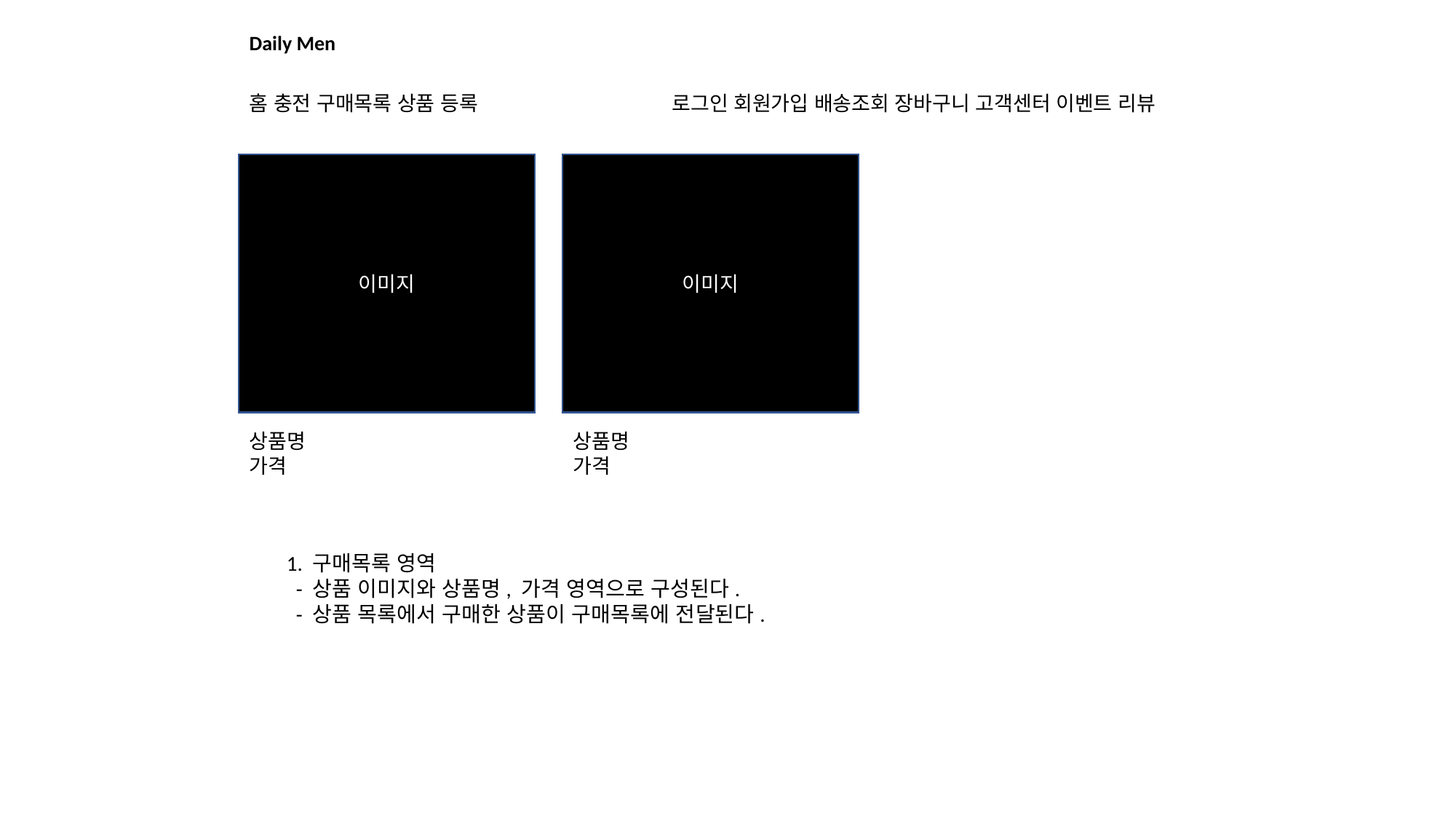

Daily Men
홈 충전 구매목록 상품 등록
로그인 회원가입 배송조회 장바구니 고객센터 이벤트 리뷰
이미지
이미지
상품명
가격
상품명
가격
1. 구매목록 영역
  - 상품 이미지와 상품명, 가격 영역으로 구성된다.
  - 상품 목록에서 구매한 상품이 구매목록에 전달된다.